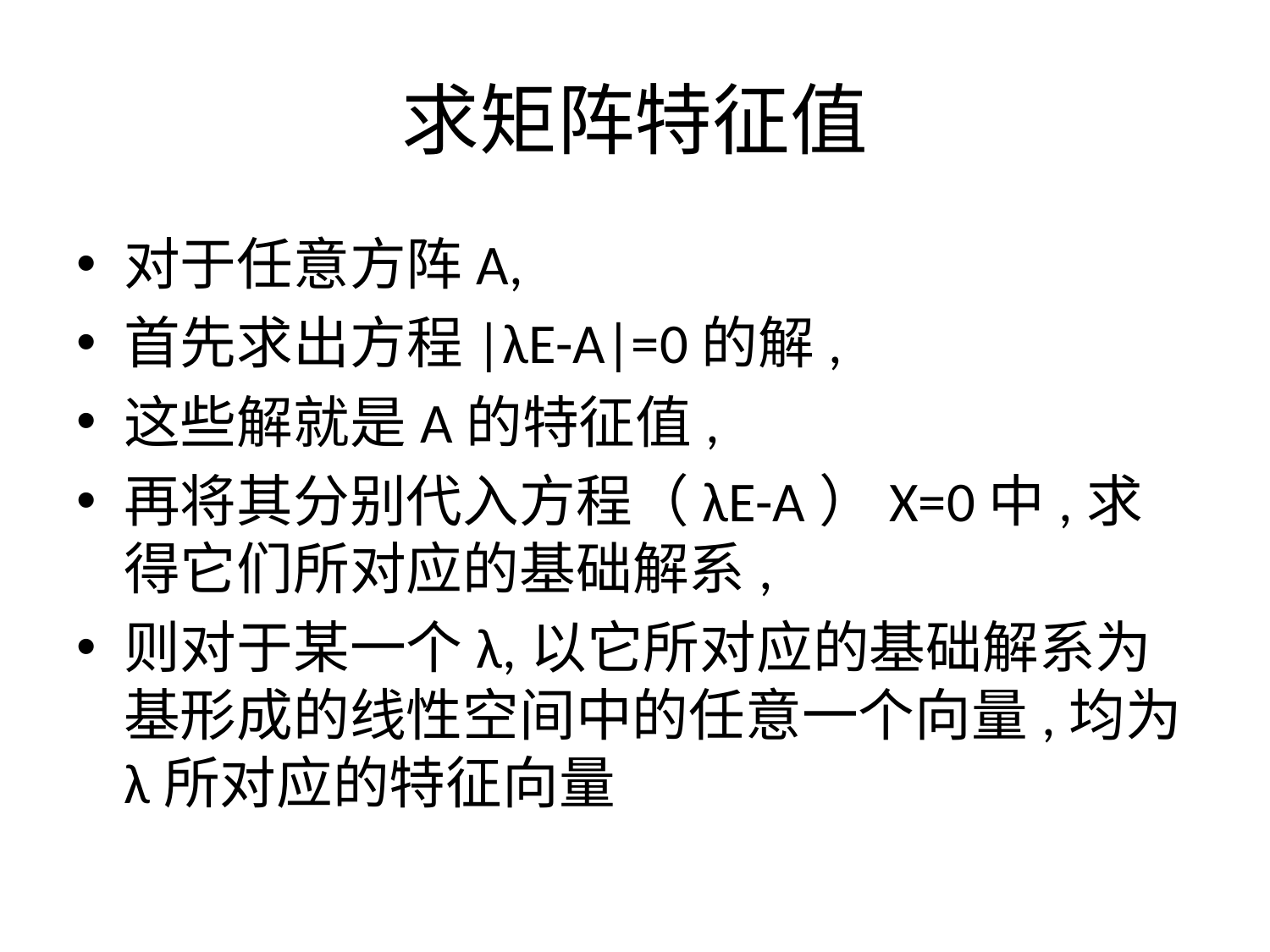

# 求矩阵特征值
对于任意方阵A,
首先求出方程|λE-A|=0的解,
这些解就是A的特征值,
再将其分别代入方程（λE-A）X=0中,求得它们所对应的基础解系,
则对于某一个λ,以它所对应的基础解系为基形成的线性空间中的任意一个向量,均为λ所对应的特征向量